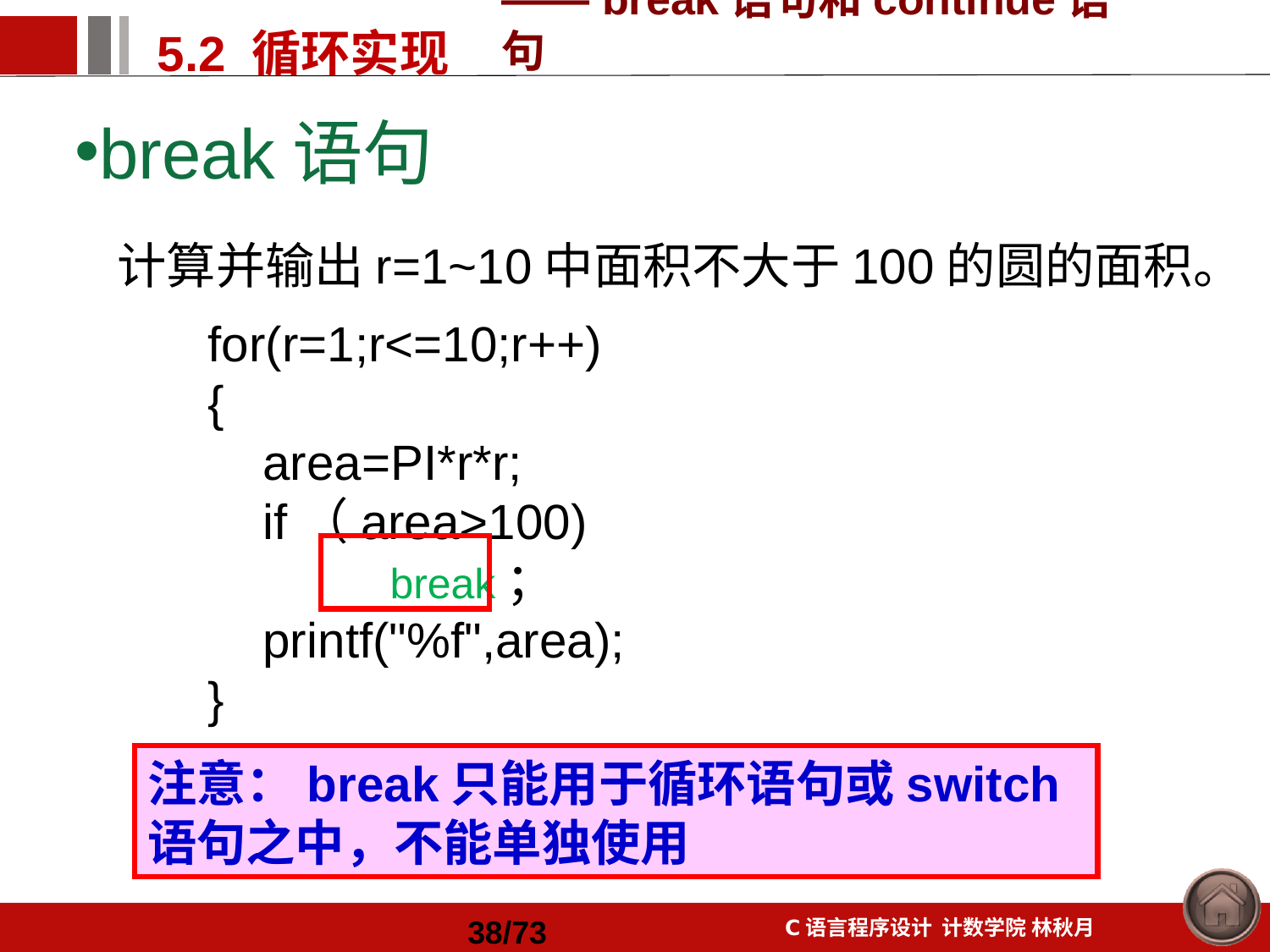

—— break语句和continue语句
break语句
计算并输出r=1~10中面积不大于100的圆的面积。
for(r=1;r<=10;r++)
{
    area=PI*r*r;
    if（area>100)
	    break；
    printf("%f",area);
}

注意：break只能用于循环语句或switch语句之中，不能单独使用